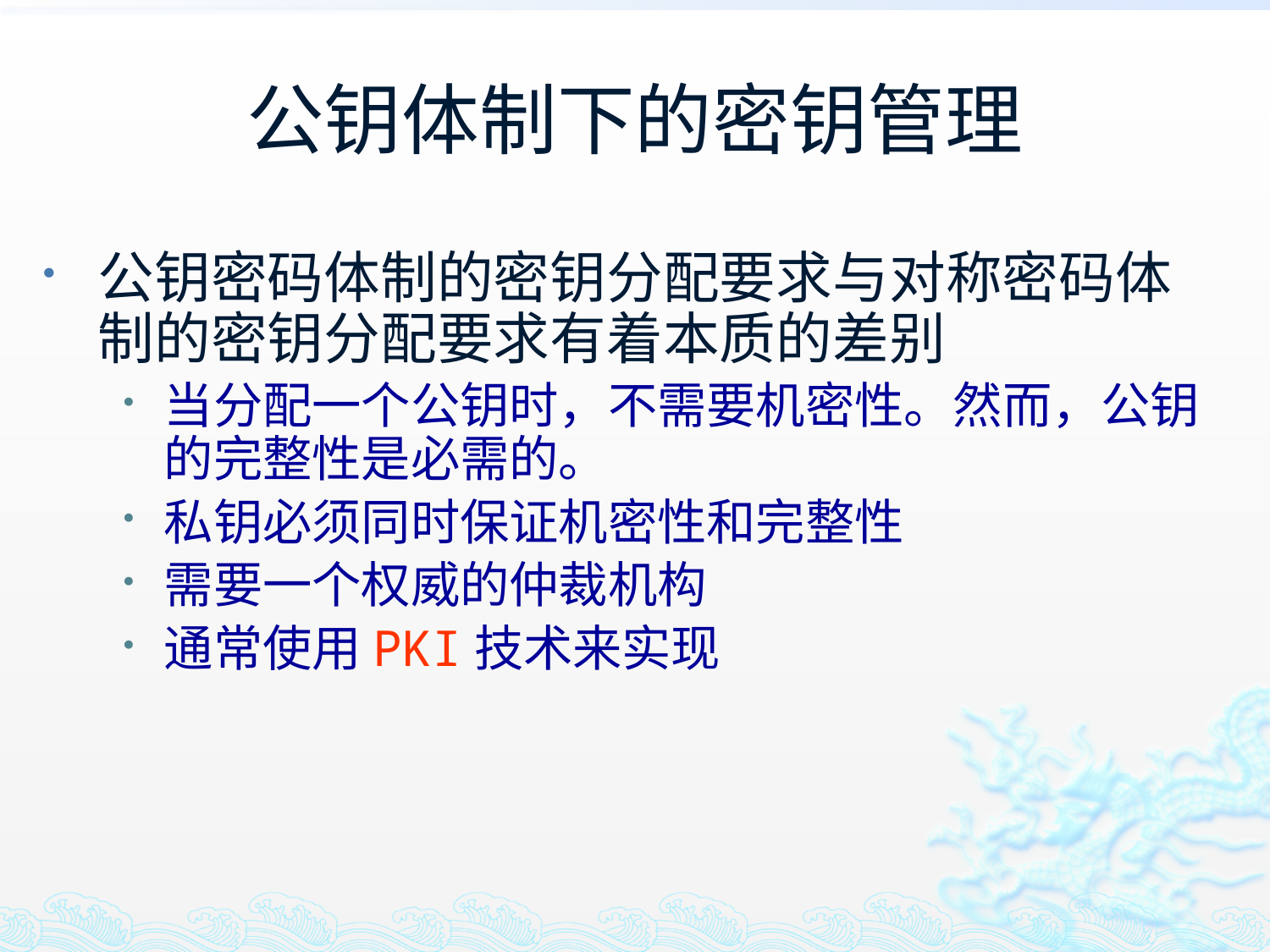

# 公钥体制下的密钥管理
公钥密码体制的密钥分配要求与对称密码体制的密钥分配要求有着本质的差别
当分配一个公钥时，不需要机密性。然而，公钥的完整性是必需的。
私钥必须同时保证机密性和完整性
需要一个权威的仲裁机构
通常使用PKI技术来实现